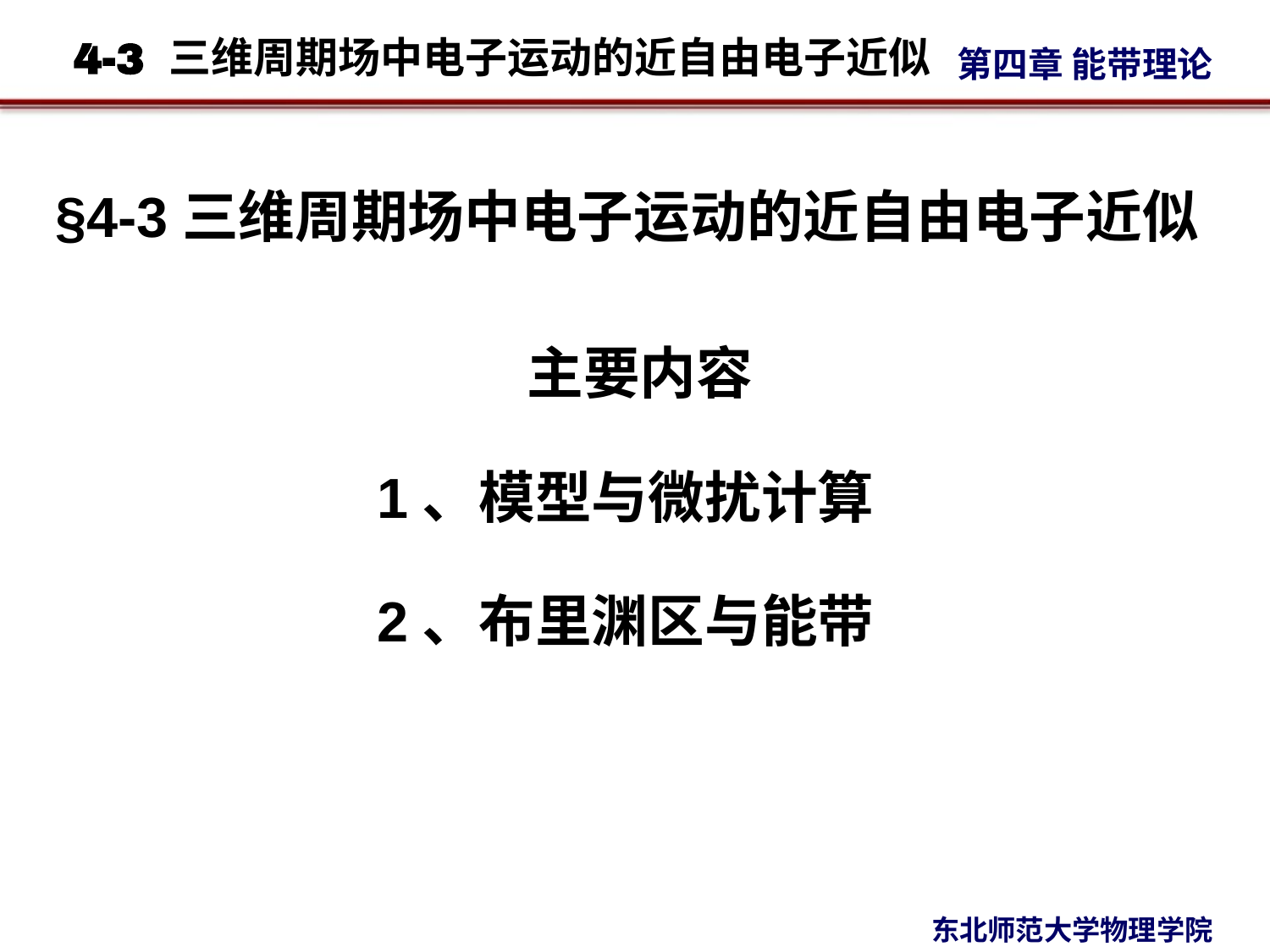

# §4-3三维周期场中电子运动的近自由电子近似
主要内容
1、模型与微扰计算
2、布里渊区与能带